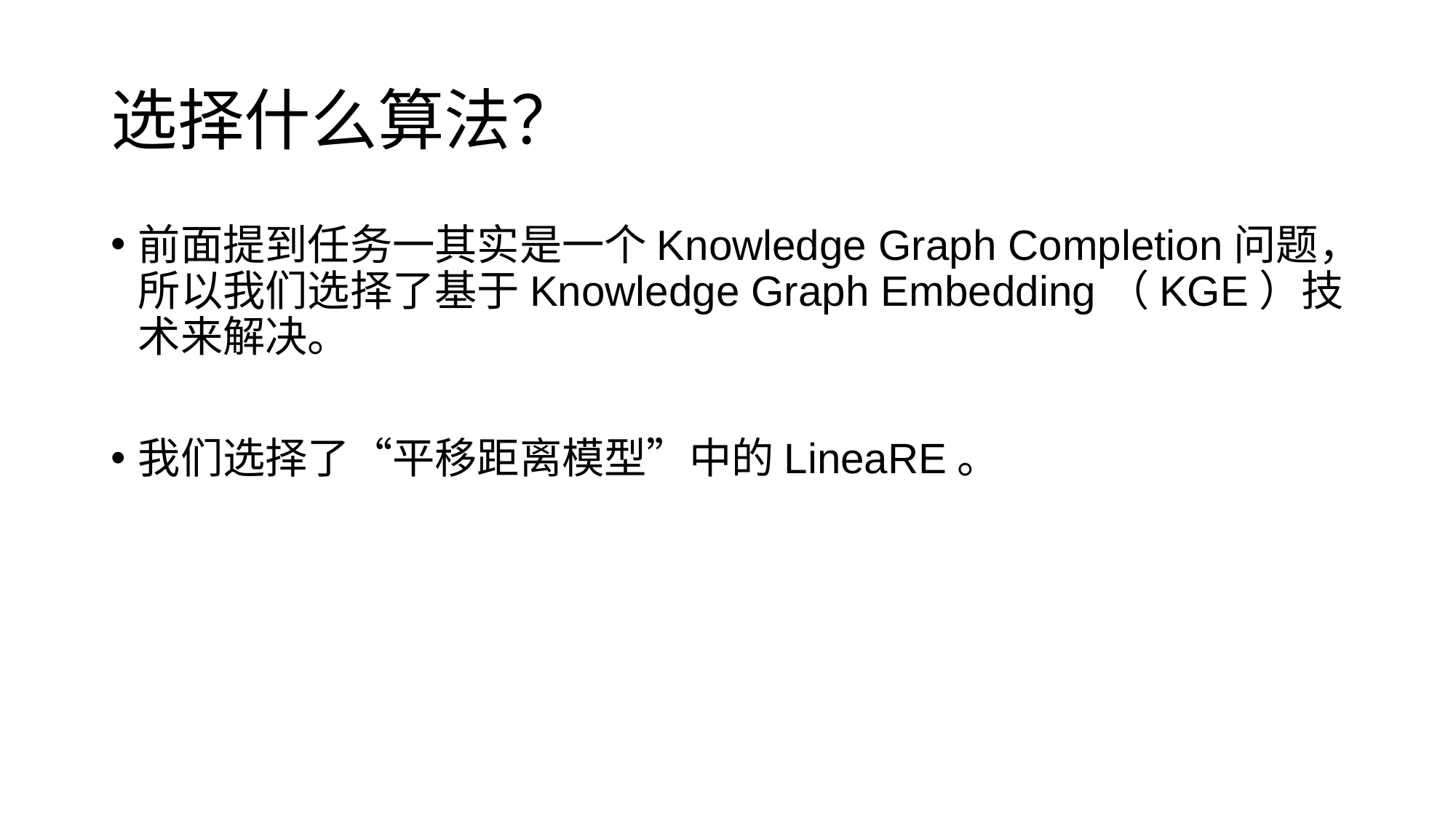

# 选择什么算法？
前面提到任务一其实是一个Knowledge Graph Completion问题，所以我们选择了基于Knowledge Graph Embedding（KGE）技术来解决。

我们选择了“平移距离模型”中的LineaRE。